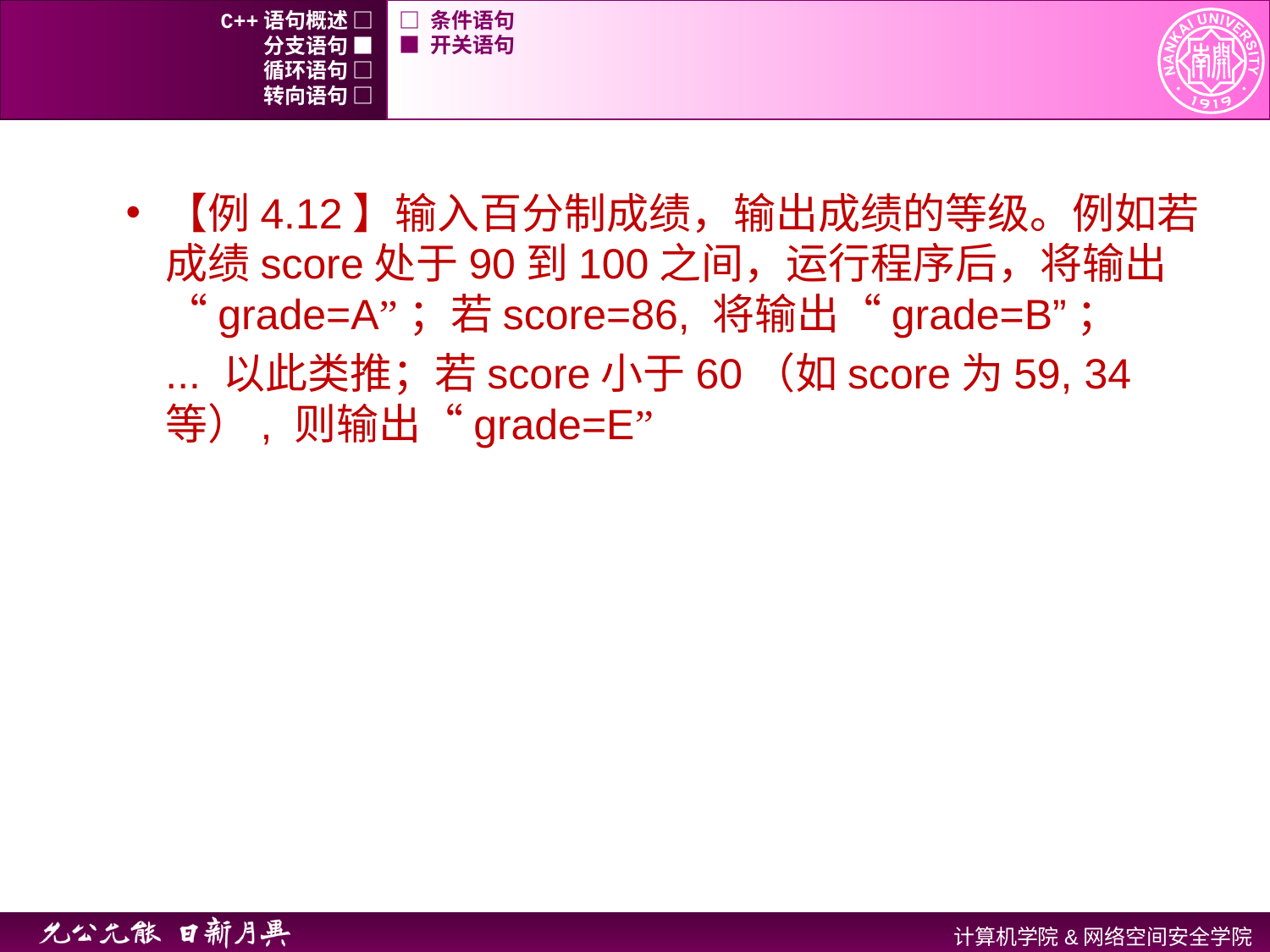

C++语句概述 □
□ 条件语句
分支语句 ■
■ 开关语句
循环语句 □

转向语句 □

【例4.12】输入百分制成绩，输出成绩的等级。例如若成绩score处于90到100之间，运行程序后，将输出“grade=A”；若score=86, 将输出“grade=B”；
 	... 以此类推；若score小于60（如score为59, 34等）, 则输出“grade=E”